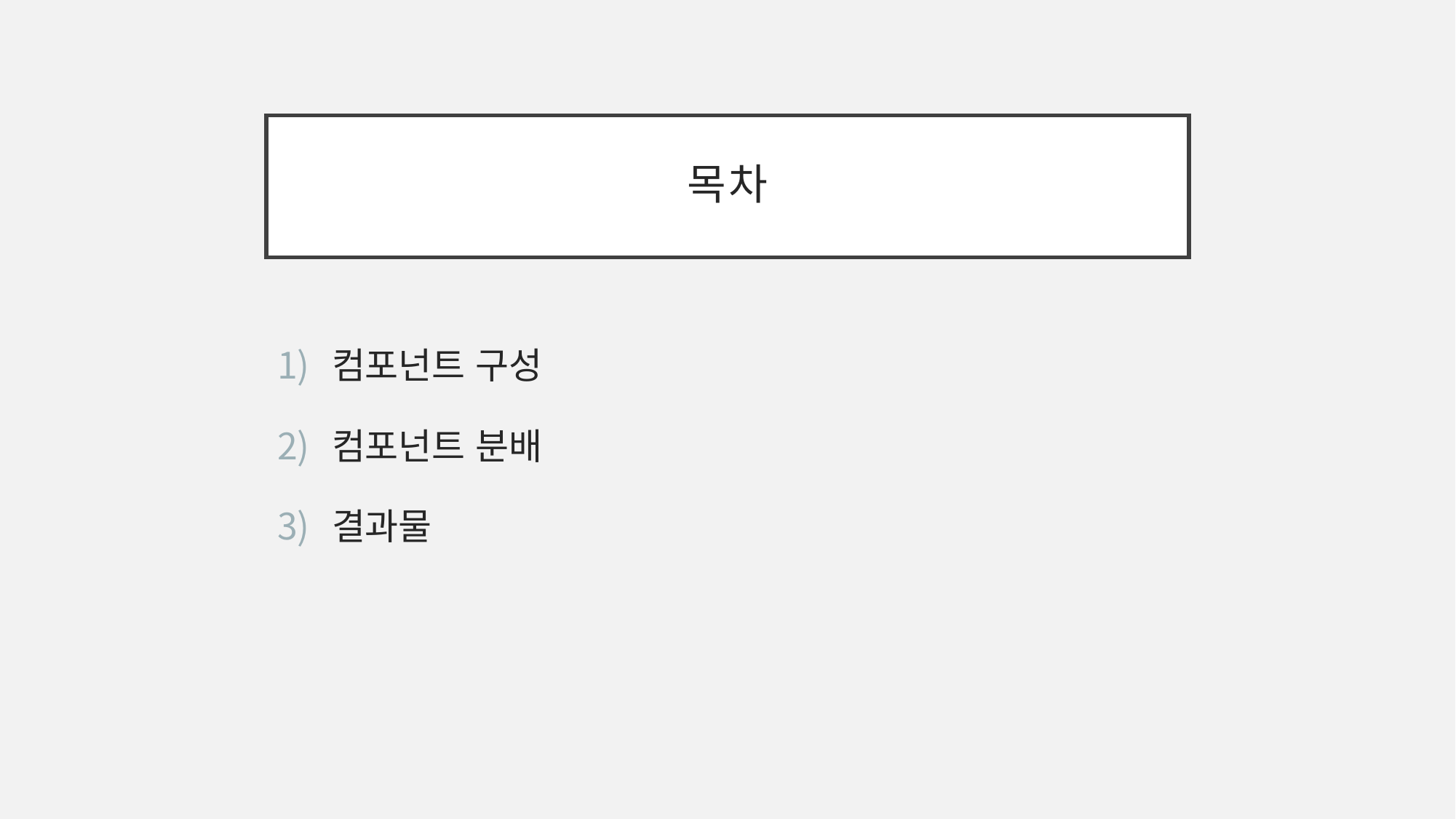

# 목차
컴포넌트 구성
컴포넌트 분배
결과물